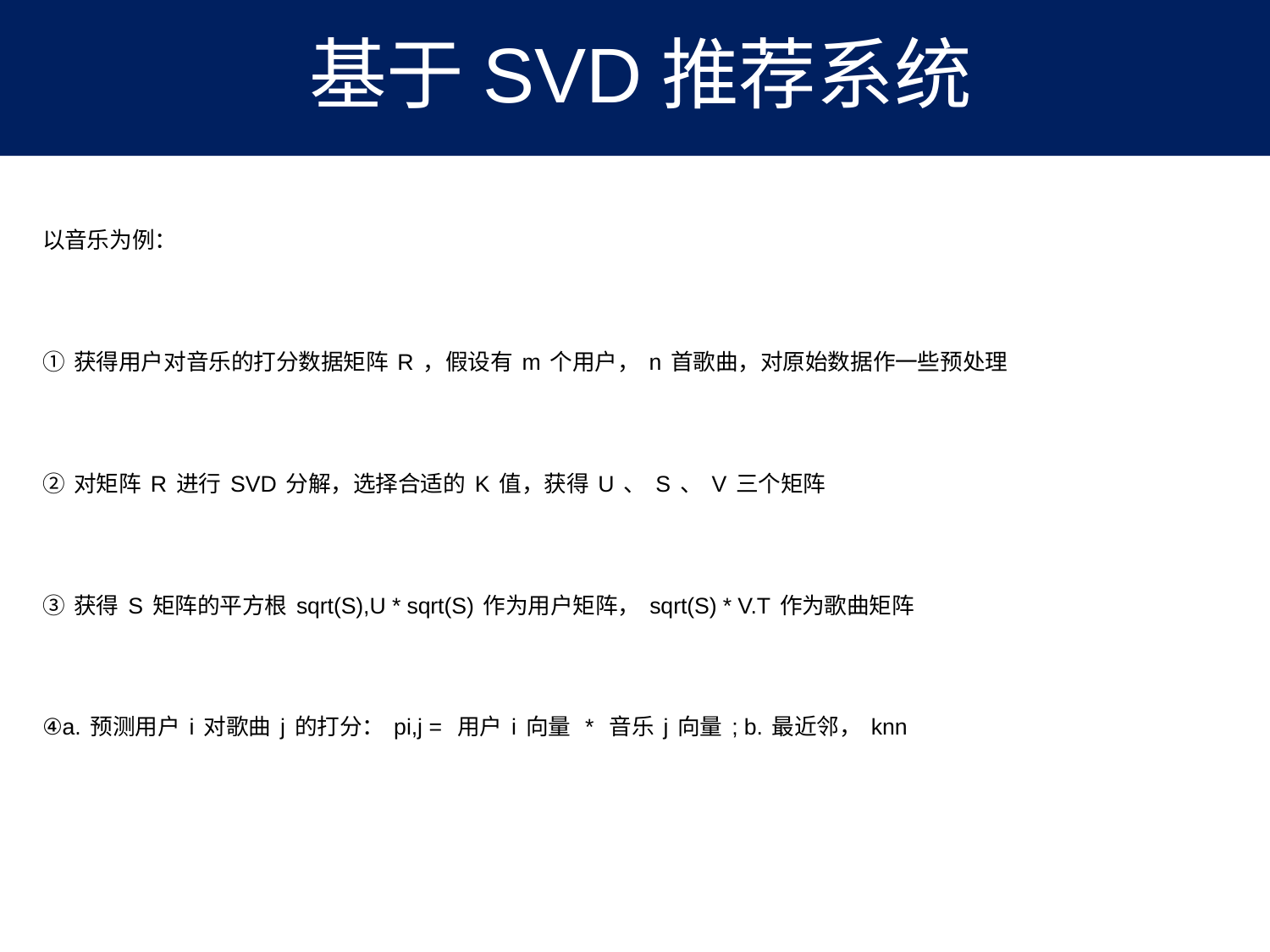

基于SVD推荐系统
以音乐为例：

①获得用户对音乐的打分数据矩阵R，假设有m个用户，n首歌曲，对原始数据作一些预处理

②对矩阵R进行SVD分解，选择合适的K值，获得U、S、V三个矩阵

③获得S矩阵的平方根sqrt(S),U * sqrt(S)作为用户矩阵，sqrt(S) * V.T作为歌曲矩阵

④a.预测用户i对歌曲j的打分：pi,j = 用户i向量 * 音乐j向量; b.最近邻，knn